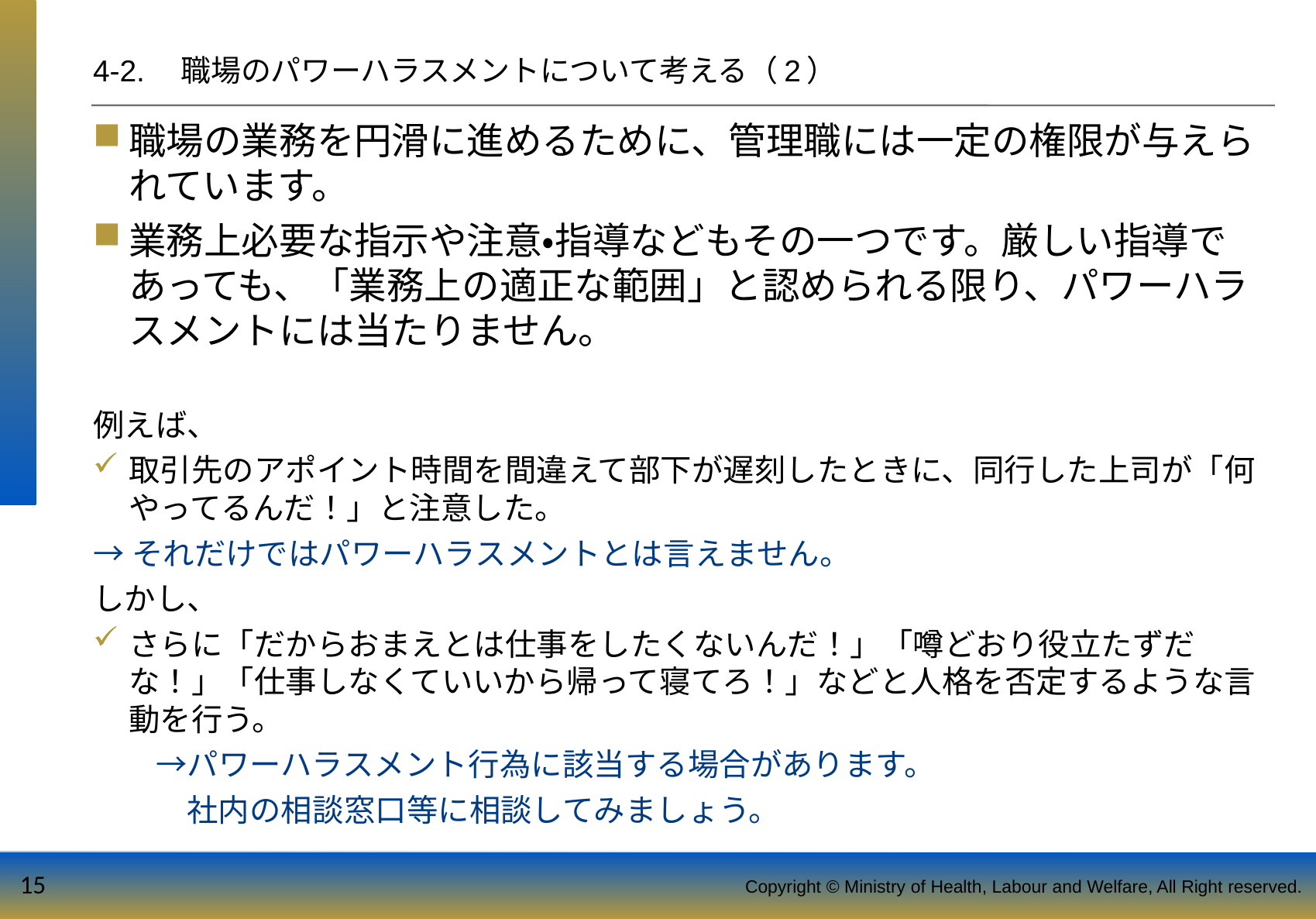

4-2.　職場のパワーハラスメントについて考える（2）
職場の業務を円滑に進めるために、管理職には一定の権限が与えられています。
業務上必要な指示や注意・指導などもその一つです。厳しい指導であっても、「業務上の適正な範囲」と認められる限り、パワーハラスメントには当たりません。

例えば、
取引先のアポイント時間を間違えて部下が遅刻したときに、同行した上司が「何やってるんだ！」と注意した。
→それだけではパワーハラスメントとは言えません。
しかし、
さらに「だからおまえとは仕事をしたくないんだ！」「噂どおり役立たずだな！」「仕事しなくていいから帰って寝てろ！」などと人格を否定するような言動を行う。
　　→パワーハラスメント行為に該当する場合があります。
　　　社内の相談窓口等に相談してみましょう。
15